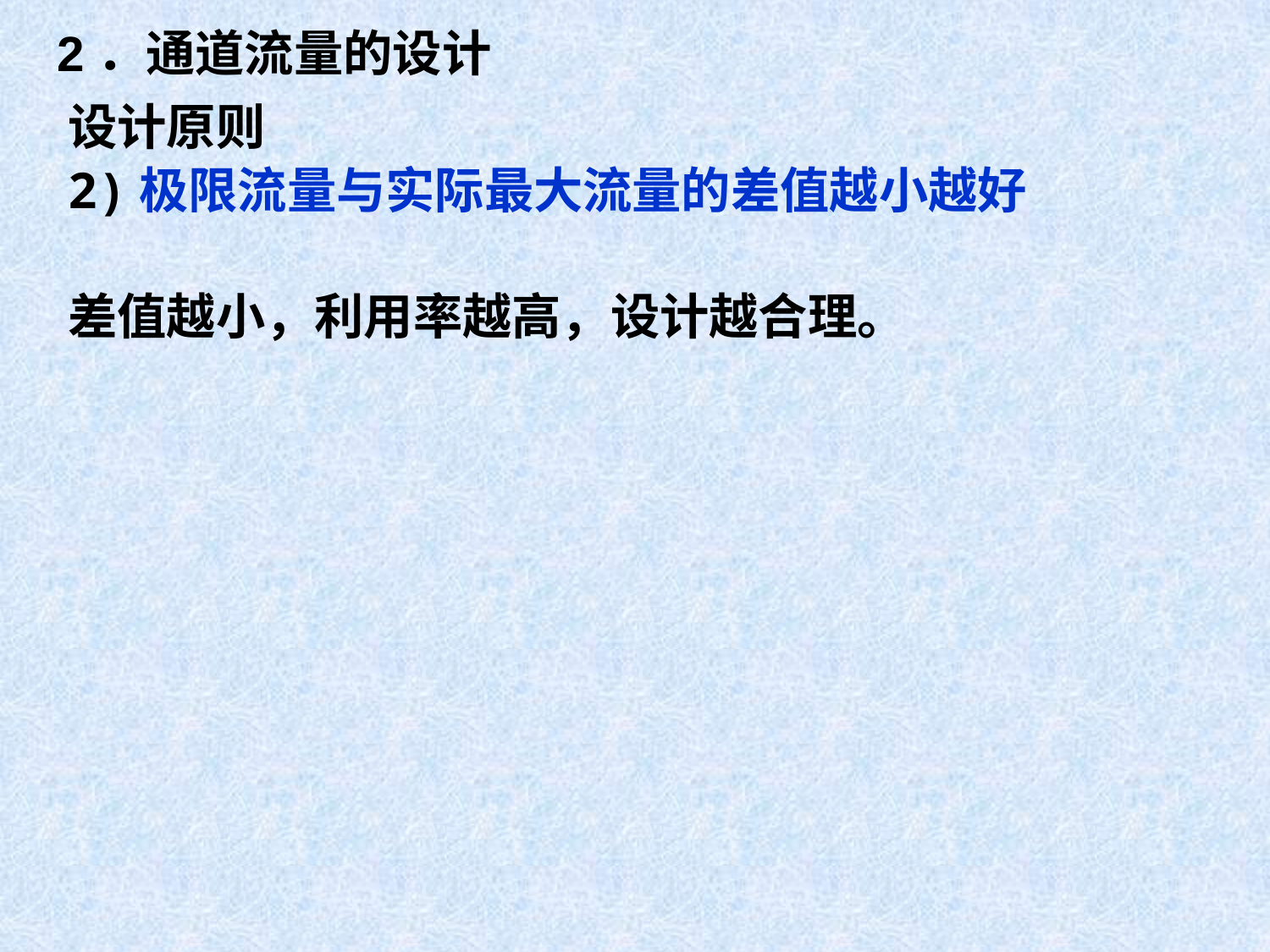

2．通道流量的设计
设计原则
2)极限流量与实际最大流量的差值越小越好

差值越小，利用率越高，设计越合理。